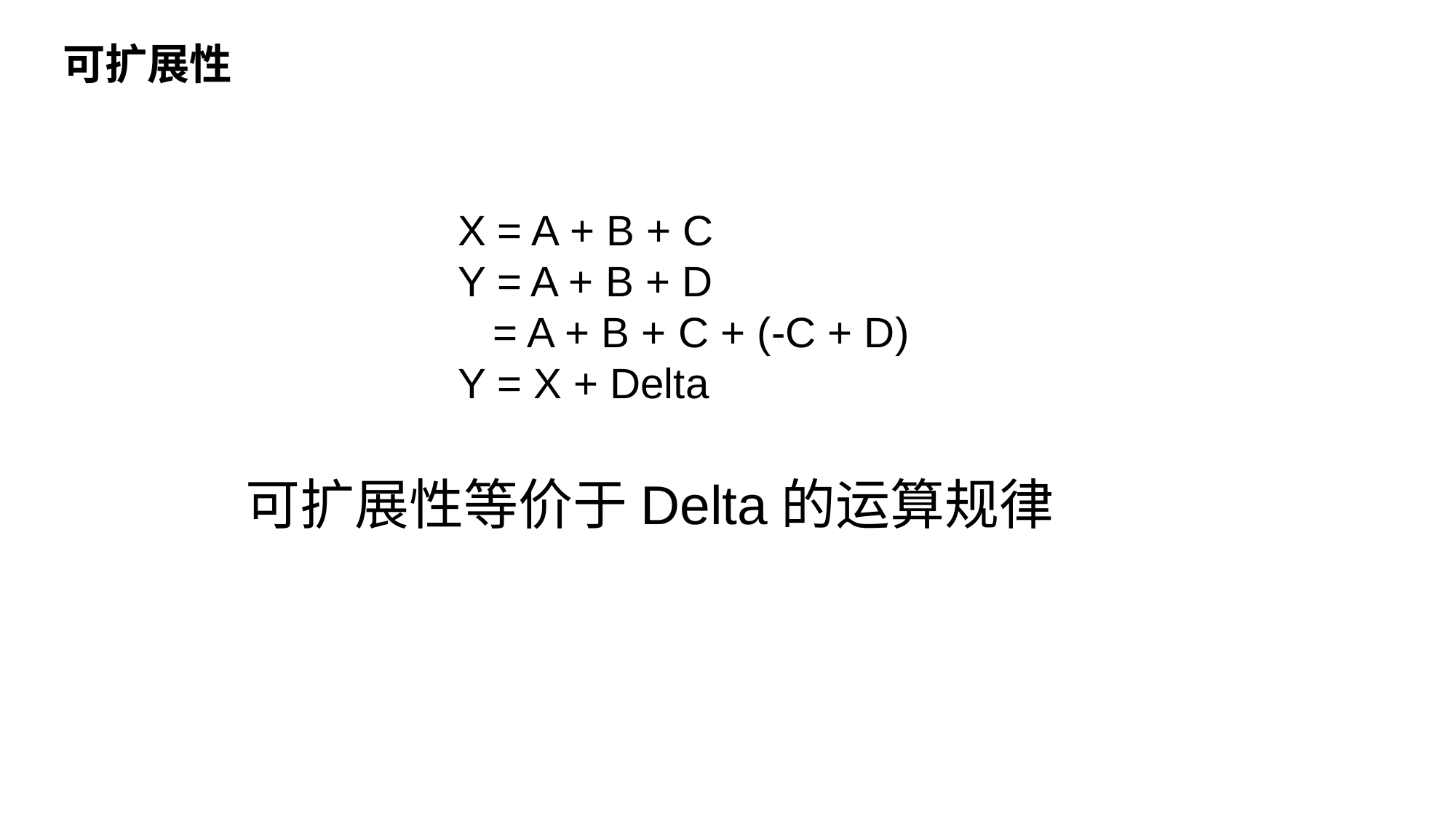

可扩展性
X = A + B + C
Y = A + B + D
   = A + B + C + (-C + D)
Y = X + Delta
可扩展性等价于Delta的运算规律